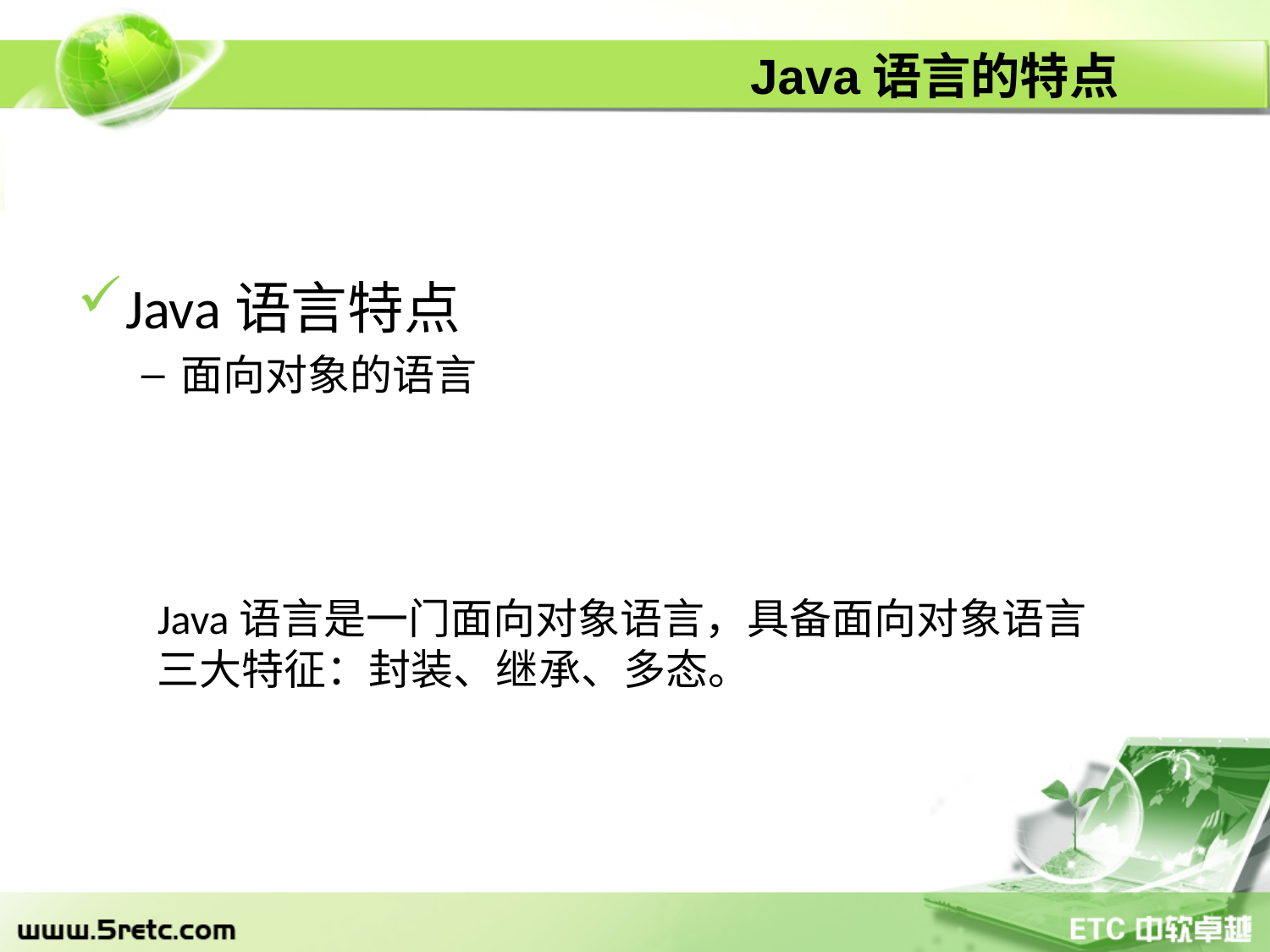

# Java语言的特点
Java语言特点
面向对象的语言

Java语言是一门面向对象语言，具备面向对象语言三大特征：封装、继承、多态。